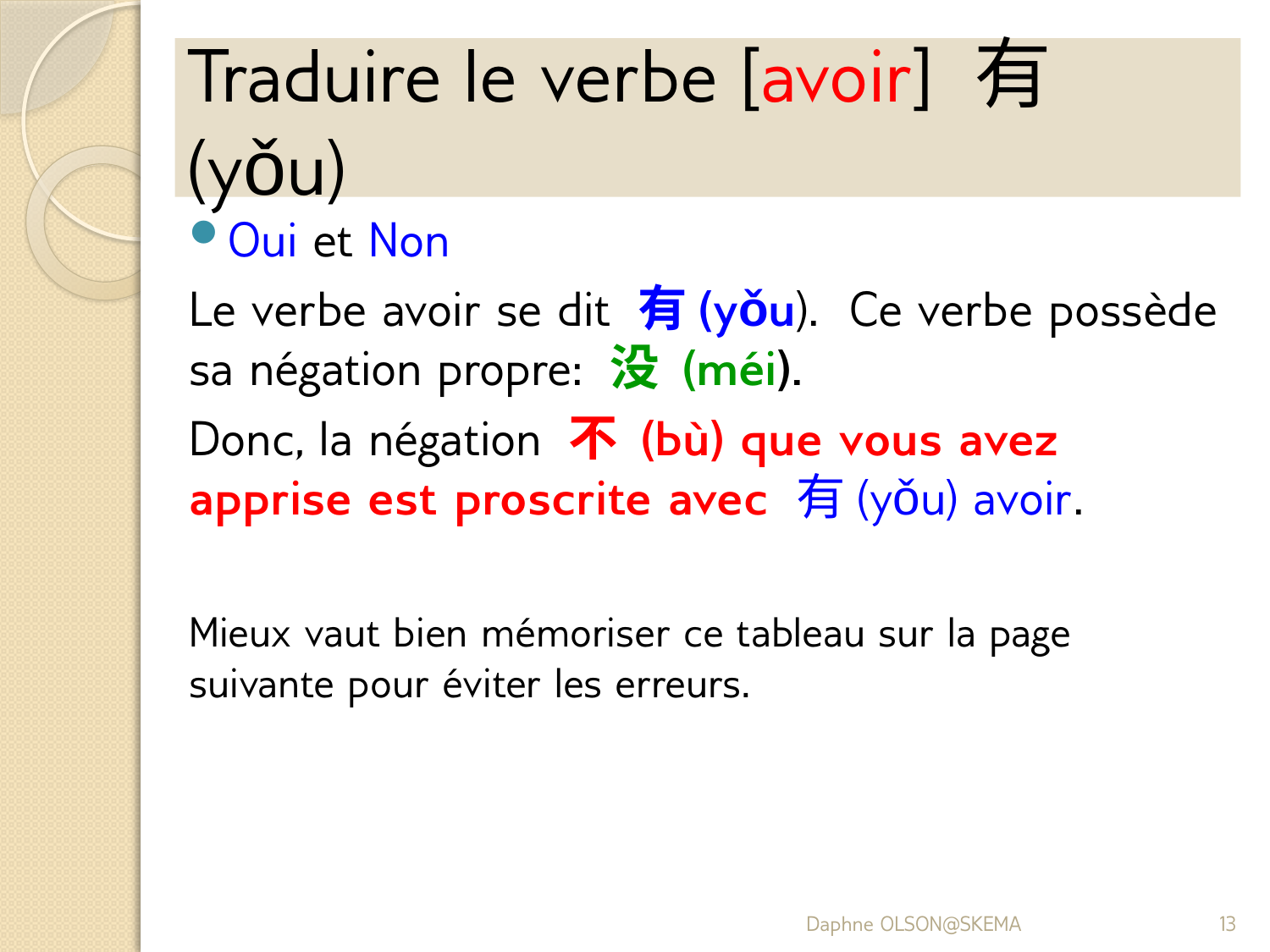

# Traduire le verbe [avoir] 有(yǒu)
Oui et Non
Le verbe avoir se dit 有(yǒu).  Ce verbe possède sa négation propre: 没 (méi).
Donc, la négation 不 (bù) que vous avez apprise est proscrite avec 有(yǒu) avoir.

Mieux vaut bien mémoriser ce tableau sur la page suivante pour éviter les erreurs.
Daphne OLSON@SKEMA
13